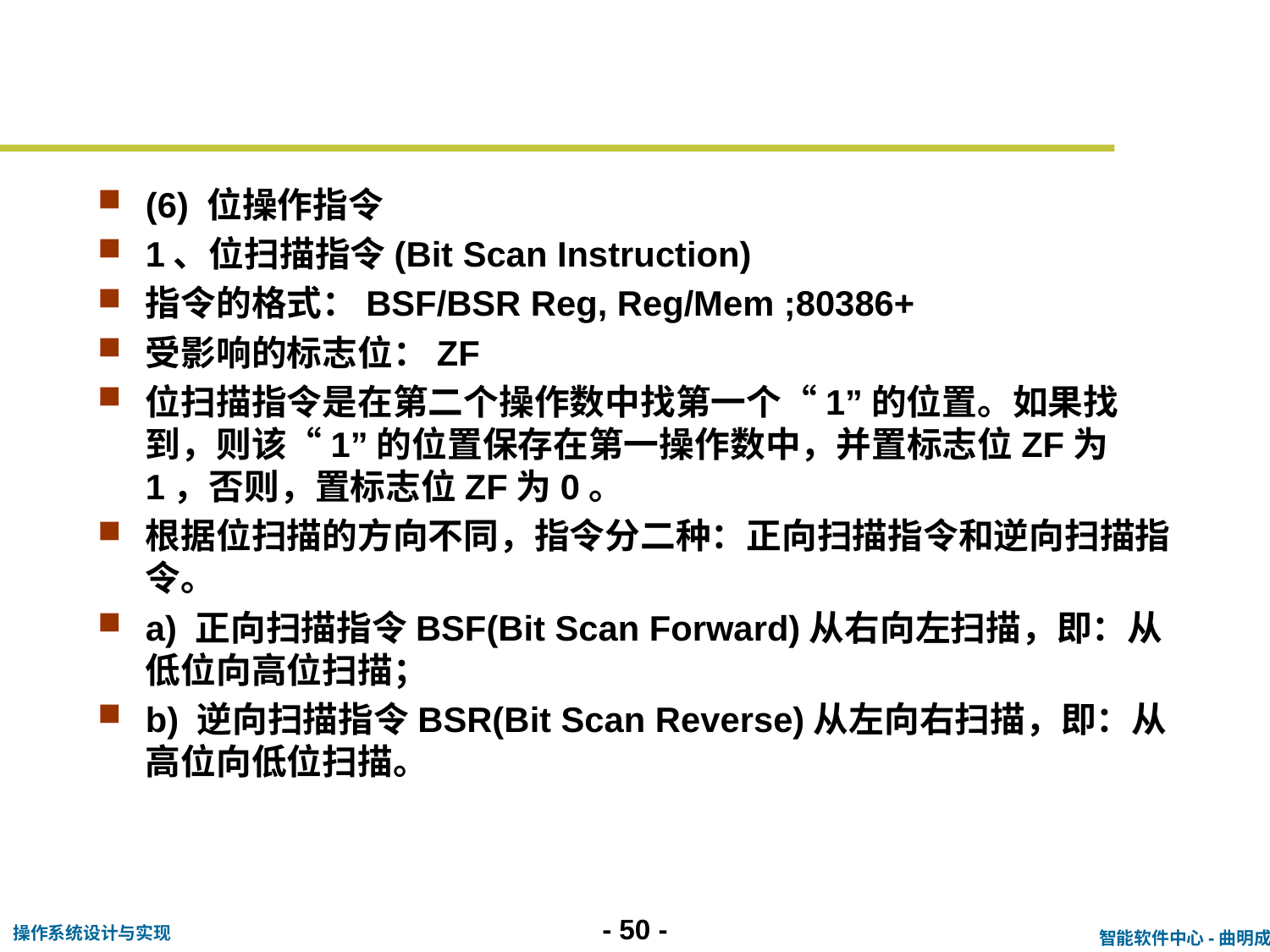

#
(6) 位操作指令
1、位扫描指令(Bit Scan Instruction)
指令的格式：BSF/BSR Reg, Reg/Mem ;80386+
受影响的标志位：ZF
位扫描指令是在第二个操作数中找第一个“1”的位置。如果找到，则该“1”的位置保存在第一操作数中，并置标志位ZF为1，否则，置标志位ZF为0。
根据位扫描的方向不同，指令分二种：正向扫描指令和逆向扫描指令。
a) 正向扫描指令BSF(Bit Scan Forward)从右向左扫描，即：从低位向高位扫描；
b) 逆向扫描指令BSR(Bit Scan Reverse)从左向右扫描，即：从高位向低位扫描。